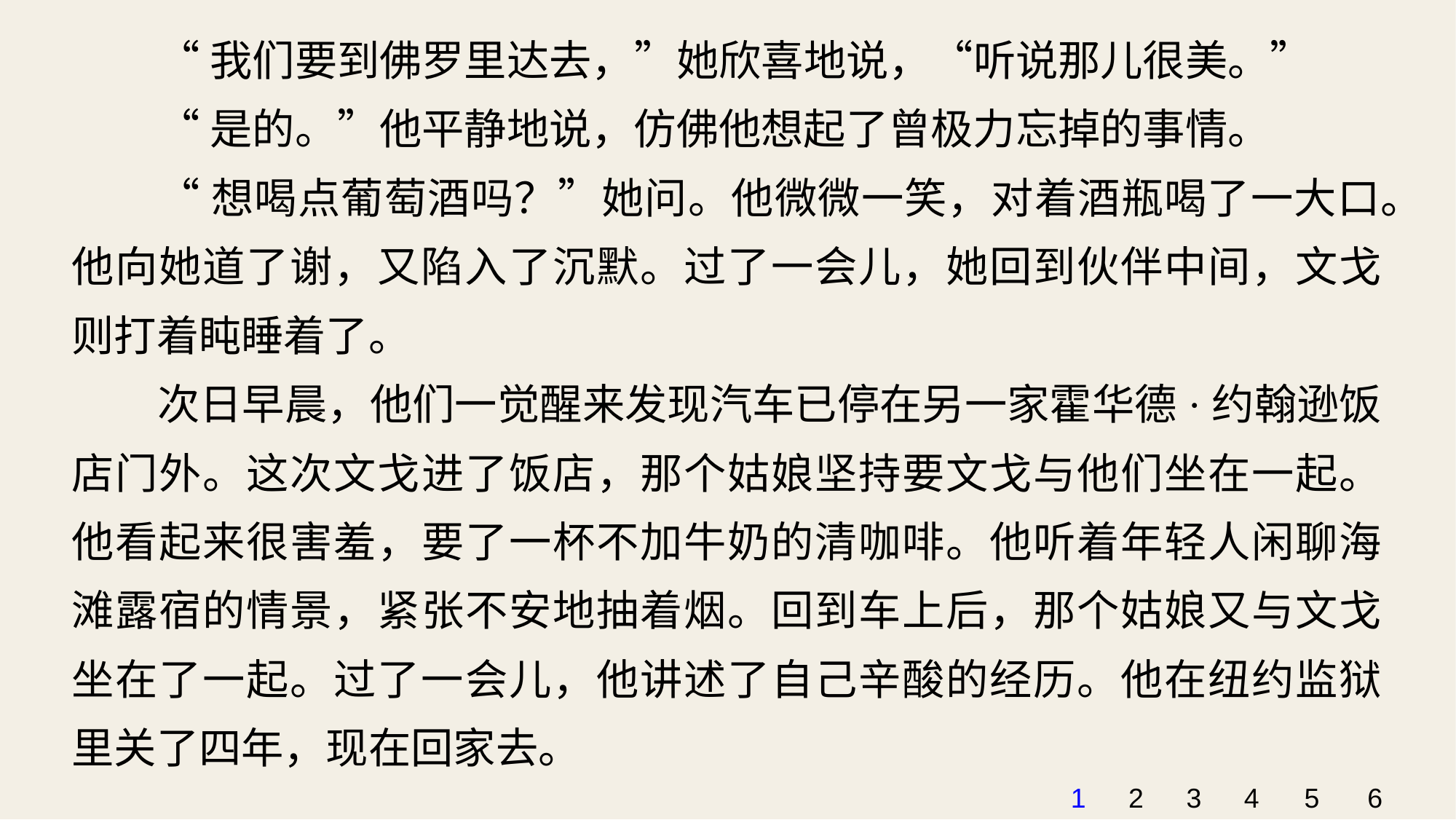

“我们要到佛罗里达去，”她欣喜地说，“听说那儿很美。”
“是的。”他平静地说，仿佛他想起了曾极力忘掉的事情。
“想喝点葡萄酒吗？”她问。他微微一笑，对着酒瓶喝了一大口。他向她道了谢，又陷入了沉默。过了一会儿，她回到伙伴中间，文戈则打着盹睡着了。
次日早晨，他们一觉醒来发现汽车已停在另一家霍华德·约翰逊饭店门外。这次文戈进了饭店，那个姑娘坚持要文戈与他们坐在一起。他看起来很害羞，要了一杯不加牛奶的清咖啡。他听着年轻人闲聊海滩露宿的情景，紧张不安地抽着烟。回到车上后，那个姑娘又与文戈坐在了一起。过了一会儿，他讲述了自己辛酸的经历。他在纽约监狱里关了四年，现在回家去。
1
2
3
4
5
6